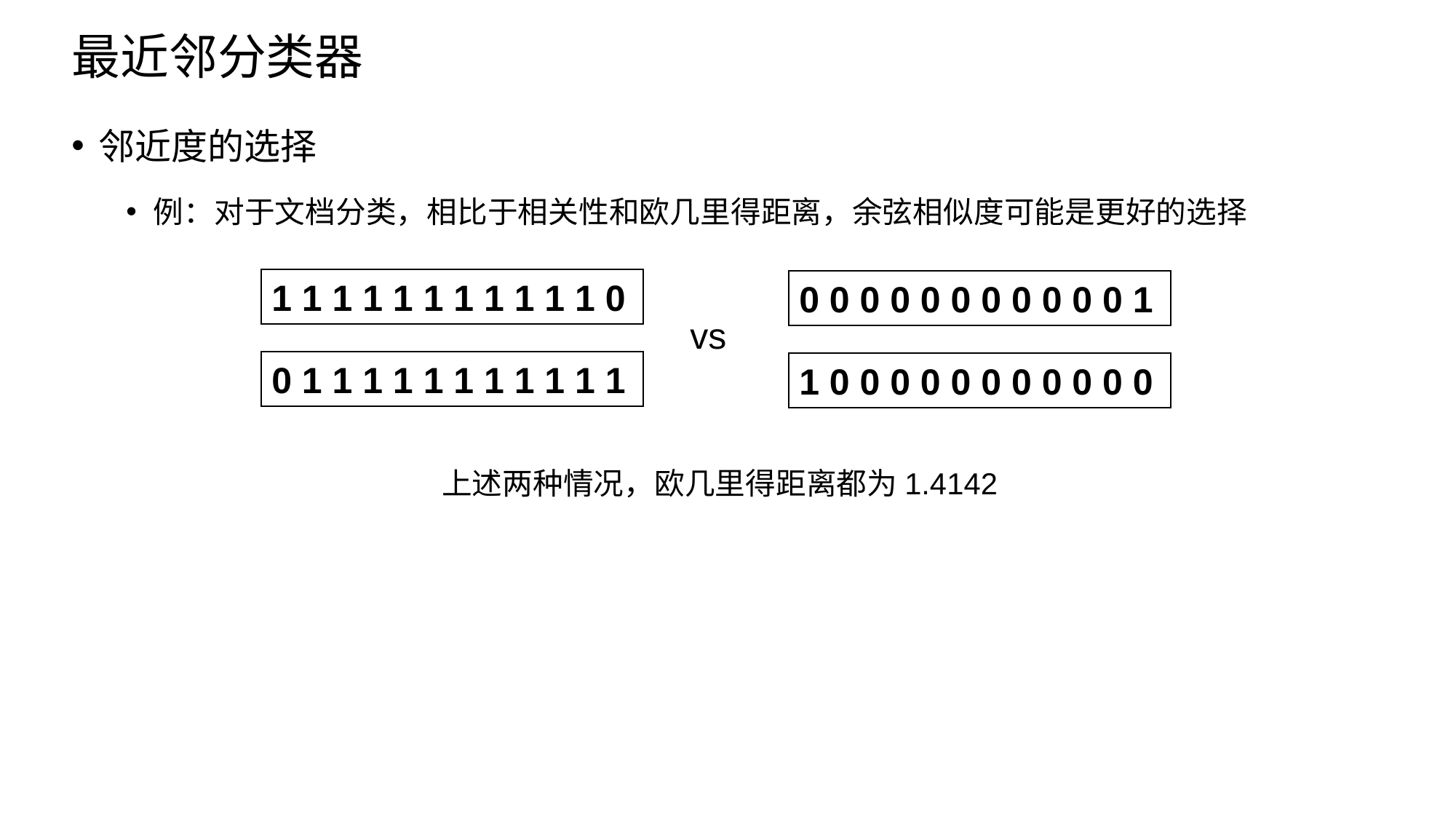

# 最近邻分类器
邻近度的选择
例：对于文档分类，相比于相关性和欧几里得距离，余弦相似度可能是更好的选择
1 1 1 1 1 1 1 1 1 1 1 0
0 0 0 0 0 0 0 0 0 0 0 1
vs
0 1 1 1 1 1 1 1 1 1 1 1
1 0 0 0 0 0 0 0 0 0 0 0
上述两种情况，欧几里得距离都为1.4142